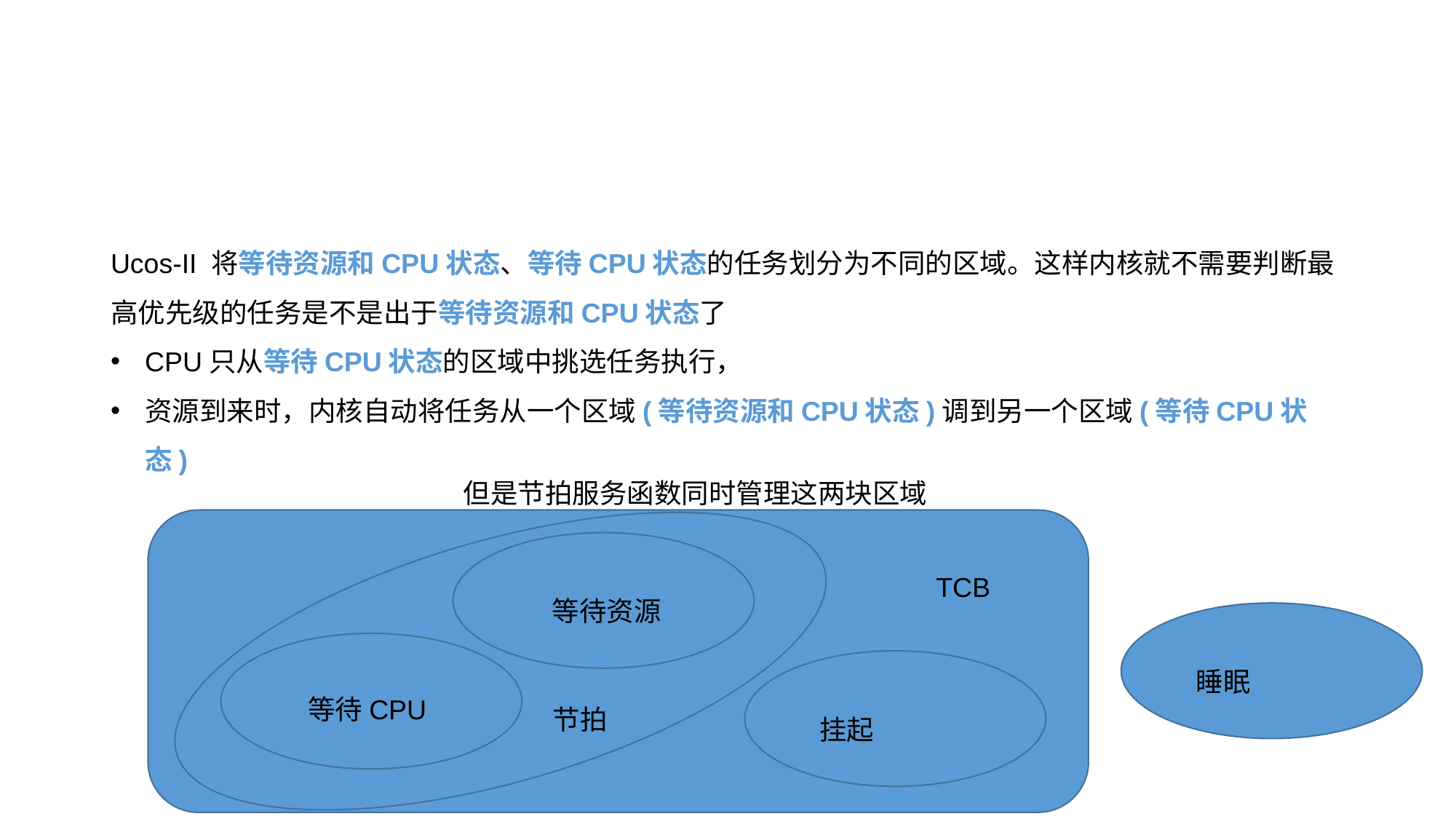

#
Ucos-II 将等待资源和CPU状态、等待CPU状态的任务划分为不同的区域。这样内核就不需要判断最高优先级的任务是不是出于等待资源和CPU状态了
CPU只从等待CPU状态的区域中挑选任务执行，
资源到来时，内核自动将任务从一个区域(等待资源和CPU状态)调到另一个区域(等待CPU状态)
但是节拍服务函数同时管理这两块区域

等待资源

TCB

等待CPU

挂起
节拍

睡眠